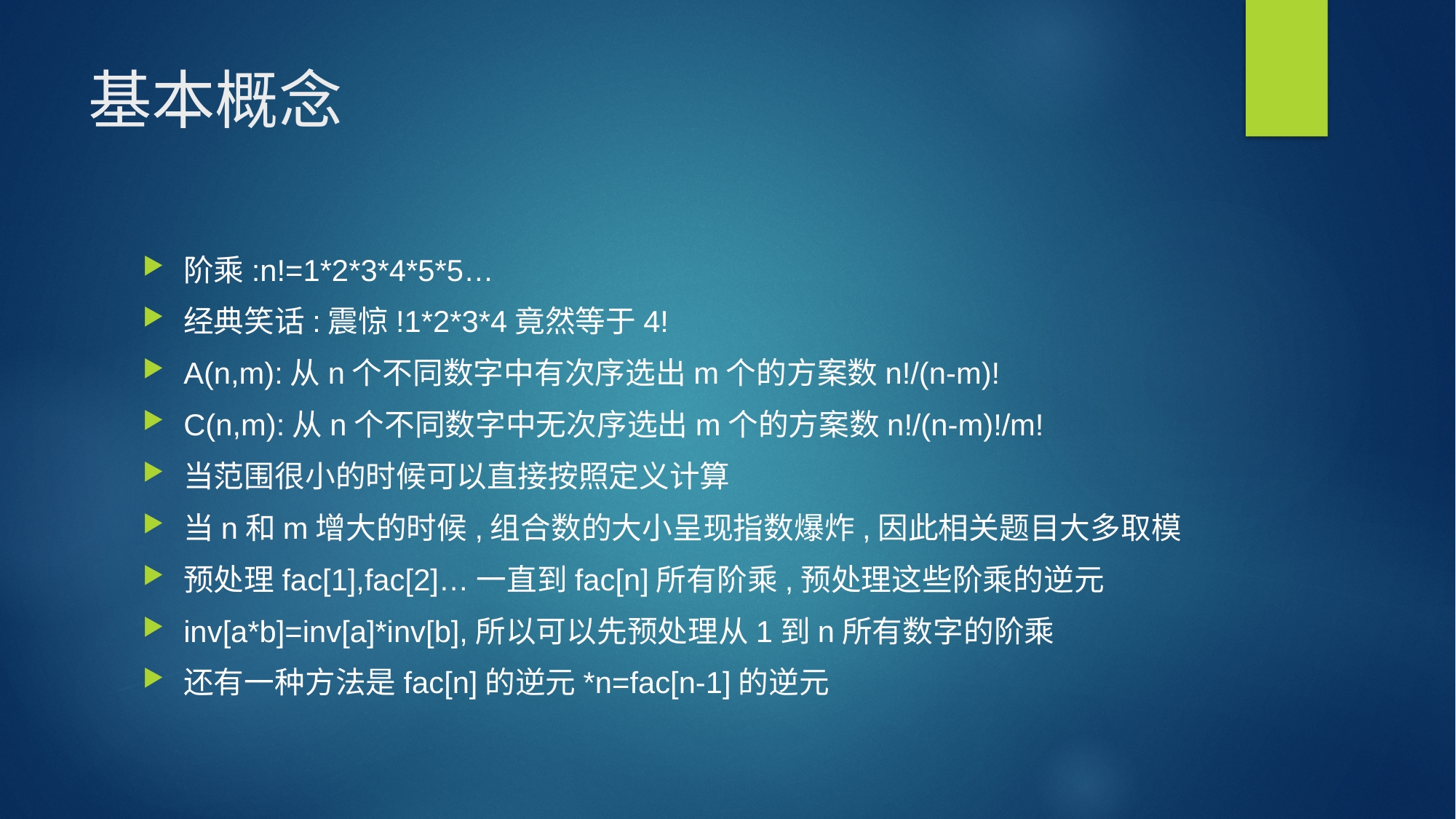

# 基本概念
阶乘:n!=1*2*3*4*5*5…
经典笑话:震惊!1*2*3*4竟然等于4!
A(n,m):从n个不同数字中有次序选出m个的方案数n!/(n-m)!
C(n,m):从n个不同数字中无次序选出m个的方案数n!/(n-m)!/m!
当范围很小的时候可以直接按照定义计算
当n和m增大的时候,组合数的大小呈现指数爆炸,因此相关题目大多取模
预处理fac[1],fac[2]…一直到fac[n]所有阶乘,预处理这些阶乘的逆元
inv[a*b]=inv[a]*inv[b],所以可以先预处理从1到n所有数字的阶乘
还有一种方法是fac[n]的逆元*n=fac[n-1]的逆元